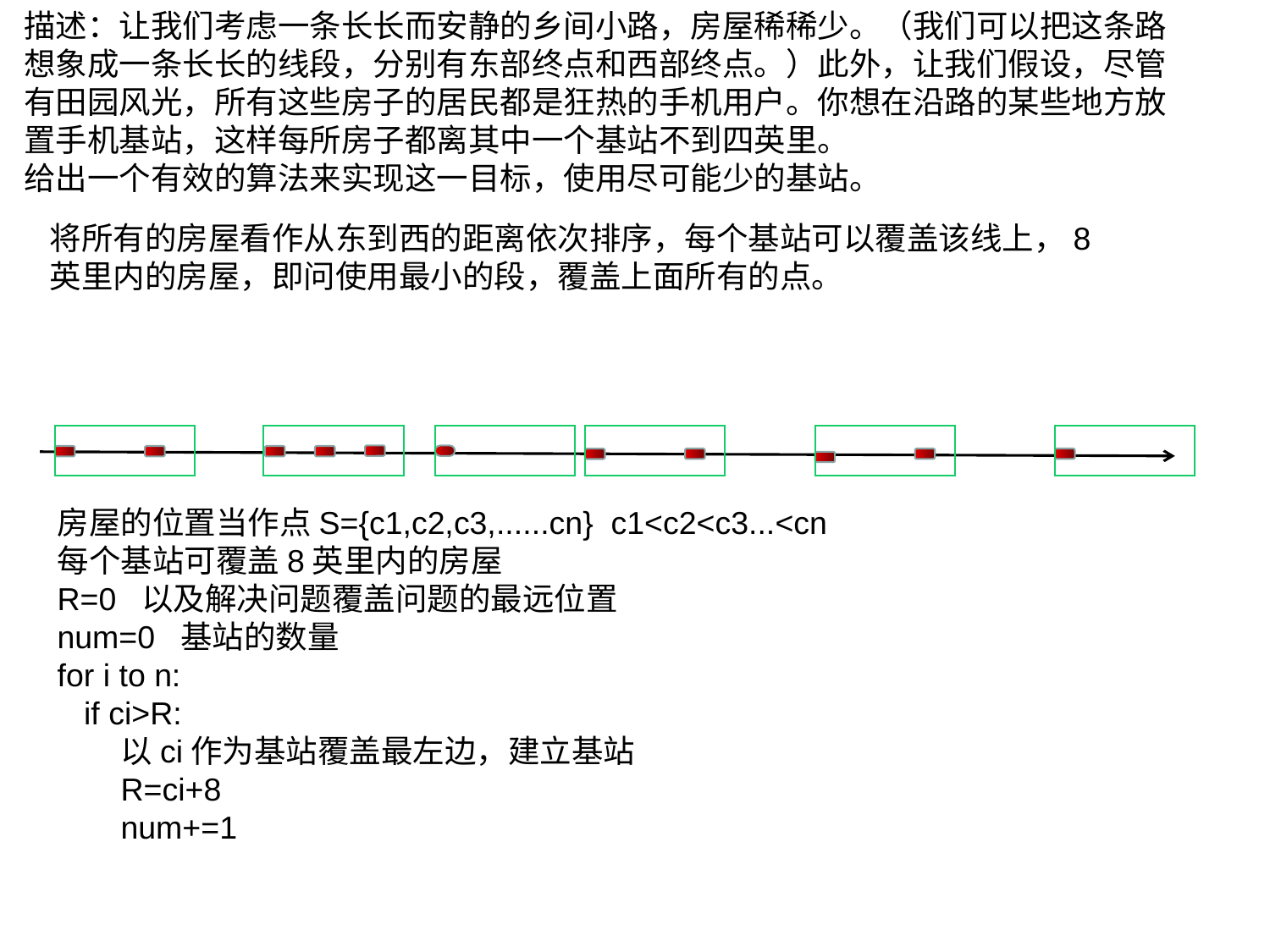

描述：让我们考虑一条长长而安静的乡间小路，房屋稀稀少。（我们可以把这条路想象成一条长长的线段，分别有东部终点和西部终点。）此外，让我们假设，尽管有田园风光，所有这些房子的居民都是狂热的手机用户。你想在沿路的某些地方放置手机基站，这样每所房子都离其中一个基站不到四英里。
给出一个有效的算法来实现这一目标，使用尽可能少的基站。

将所有的房屋看作从东到西的距离依次排序，每个基站可以覆盖该线上，8英里内的房屋，即问使用最小的段，覆盖上面所有的点。

房屋的位置当作点S={c1,c2,c3,......cn}  c1<c2<c3...<cn
每个基站可覆盖8英里内的房屋
R=0  以及解决问题覆盖问题的最远位置
num=0  基站的数量
for i to n:
   if ci>R:
以ci作为基站覆盖最左边，建立基站
R=ci+8
num+=1